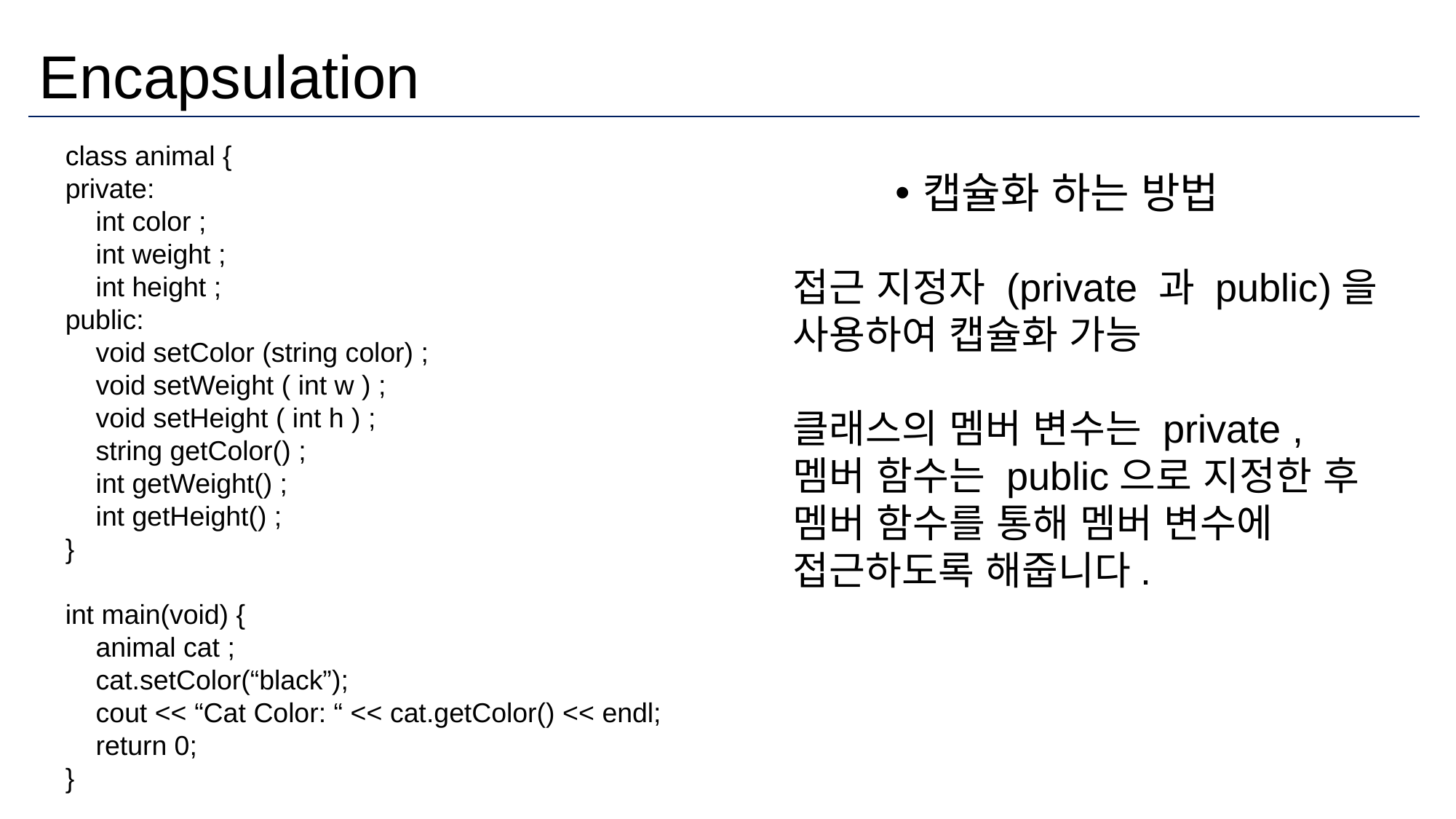

# Encapsulation
class animal {
private:
    int color ;
    int weight ;
    int height ;
public:
    void setColor (string color) ;
    void setWeight ( int w ) ;
    void setHeight ( int h ) ;
    string getColor() ;
    int getWeight() ;
    int getHeight() ;
}
int main(void) {
    animal cat ;
    cat.setColor(“black”);
    cout << “Cat Color: “ << cat.getColor() << endl;
    return 0;
}

캡슐화 하는 방법
접근 지정자 (private 과 public)을
사용하여 캡슐화 가능

클래스의 멤버 변수는 private ,
멤버 함수는 public으로 지정한 후 멤버 함수를 통해 멤버 변수에
접근하도록 해줍니다.